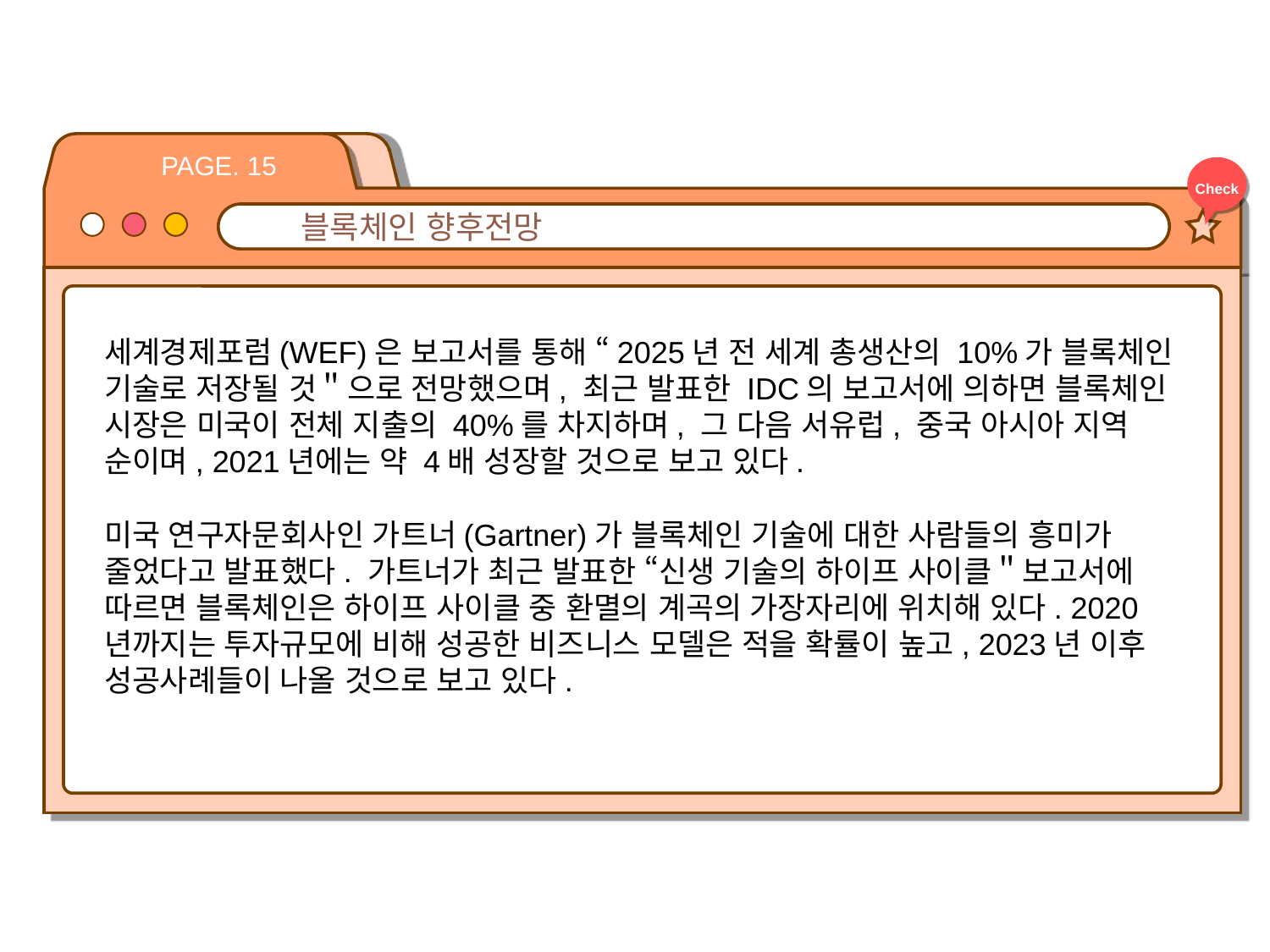

PAGE. 15
Check
블록체인 향후전망

세계경제포럼(WEF)은 보고서를 통해 “2025년 전 세계 총생산의 10%가 블록체인 기술로 저장될 것＂으로 전망했으며, 최근 발표한 IDC의 보고서에 의하면 블록체인 시장은 미국이 전체 지출의 40%를 차지하며, 그 다음 서유럽, 중국 아시아 지역 순이며, 2021년에는 약 4배 성장할 것으로 보고 있다.

미국 연구자문회사인 가트너(Gartner)가 블록체인 기술에 대한 사람들의 흥미가 줄었다고 발표했다. 가트너가 최근 발표한 “신생 기술의 하이프 사이클＂보고서에 따르면 블록체인은 하이프 사이클 중 환멸의 계곡의 가장자리에 위치해 있다. 2020년까지는 투자규모에 비해 성공한 비즈니스 모델은 적을 확률이 높고, 2023년 이후 성공사례들이 나올 것으로 보고 있다.